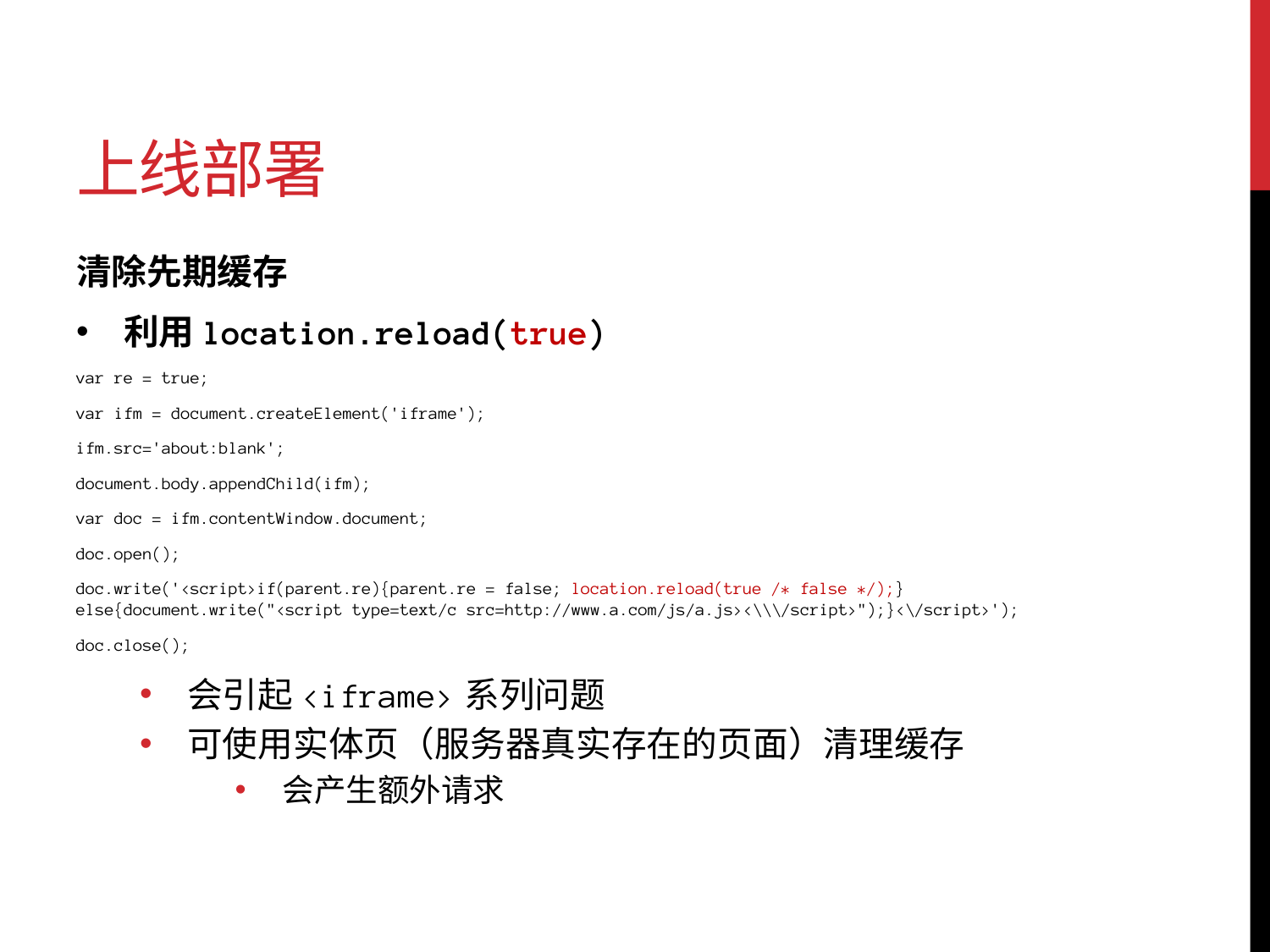

# 上线部署
清除先期缓存
利用location.reload(true)
var re = true;
var ifm = document.createElement('iframe');
ifm.src='about:blank';
document.body.appendChild(ifm);
var doc = ifm.contentWindow.document;
doc.open();
doc.write('<script>if(parent.re){parent.re = false; location.reload(true /* false */);} else{document.write("<script type=text/c src=http://www.a.com/js/a.js><\\\/script>");}<\/script>');
doc.close();
会引起<iframe>系列问题
可使用实体页（服务器真实存在的页面）清理缓存
会产生额外请求